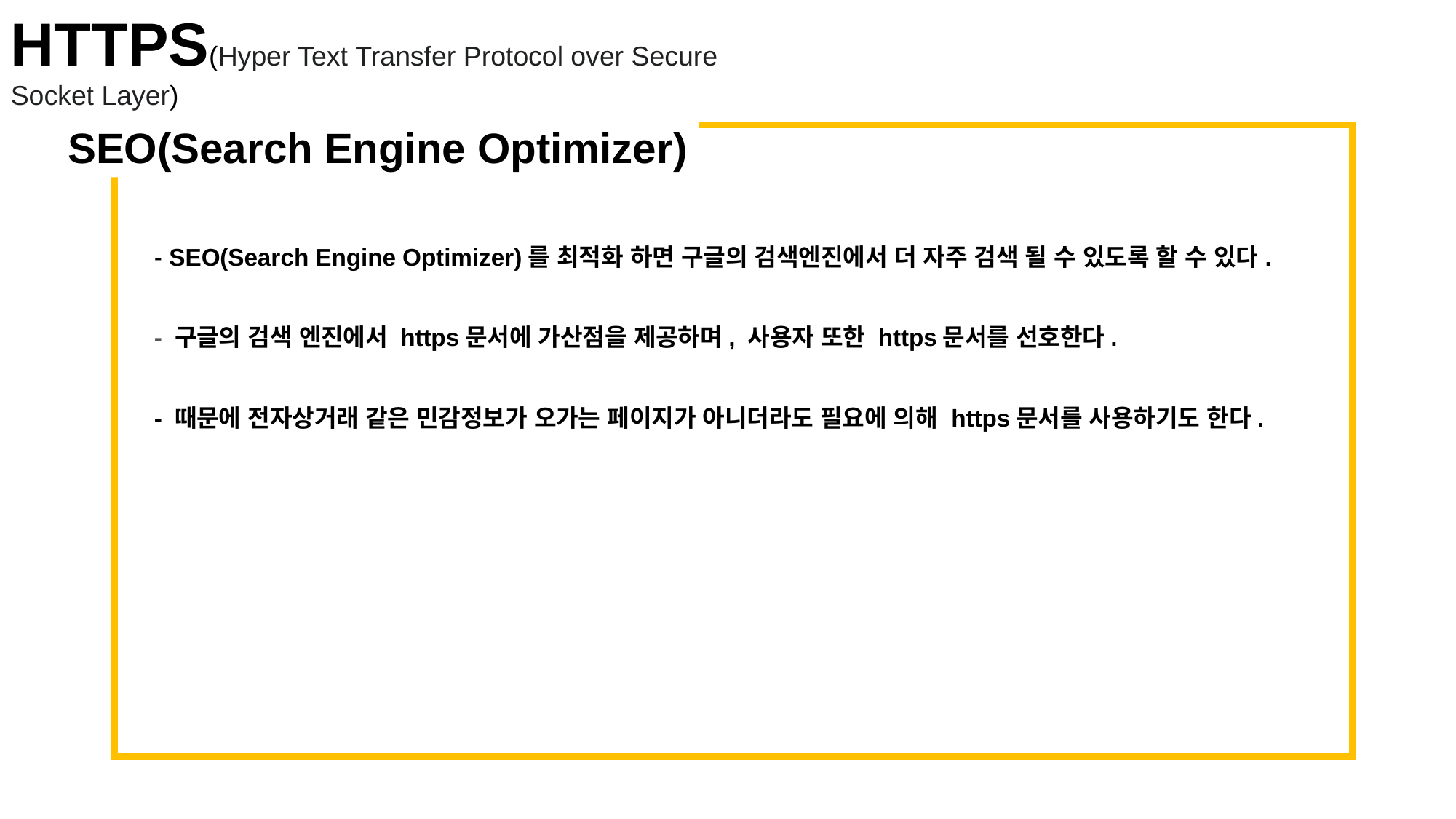

HTTPS(Hyper Text Transfer Protocol over Secure Socket Layer)
SEO(Search Engine Optimizer)

 - SEO(Search Engine Optimizer)를 최적화 하면 구글의 검색엔진에서 더 자주 검색 될 수 있도록 할 수 있다.
 - 구글의 검색 엔진에서 https문서에 가산점을 제공하며, 사용자 또한 https문서를 선호한다.
 - 때문에 전자상거래 같은 민감정보가 오가는 페이지가 아니더라도 필요에 의해 https문서를 사용하기도 한다.